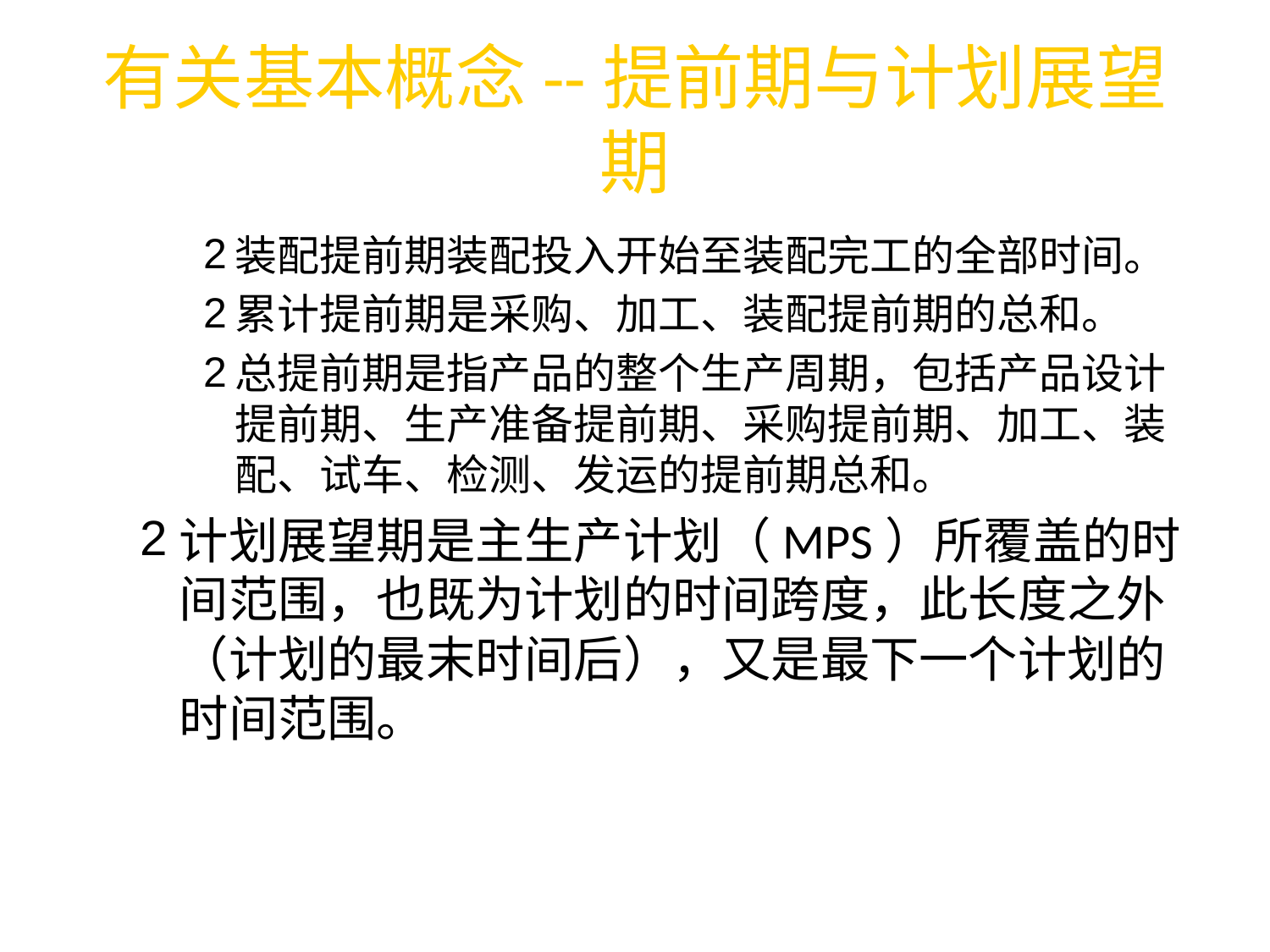

# 有关基本概念--提前期与计划展望期
装配提前期装配投入开始至装配完工的全部时间。
累计提前期是采购、加工、装配提前期的总和。
总提前期是指产品的整个生产周期，包括产品设计提前期、生产准备提前期、采购提前期、加工、装配、试车、检测、发运的提前期总和。
计划展望期是主生产计划（MPS）所覆盖的时间范围，也既为计划的时间跨度，此长度之外（计划的最末时间后），又是最下一个计划的时间范围。